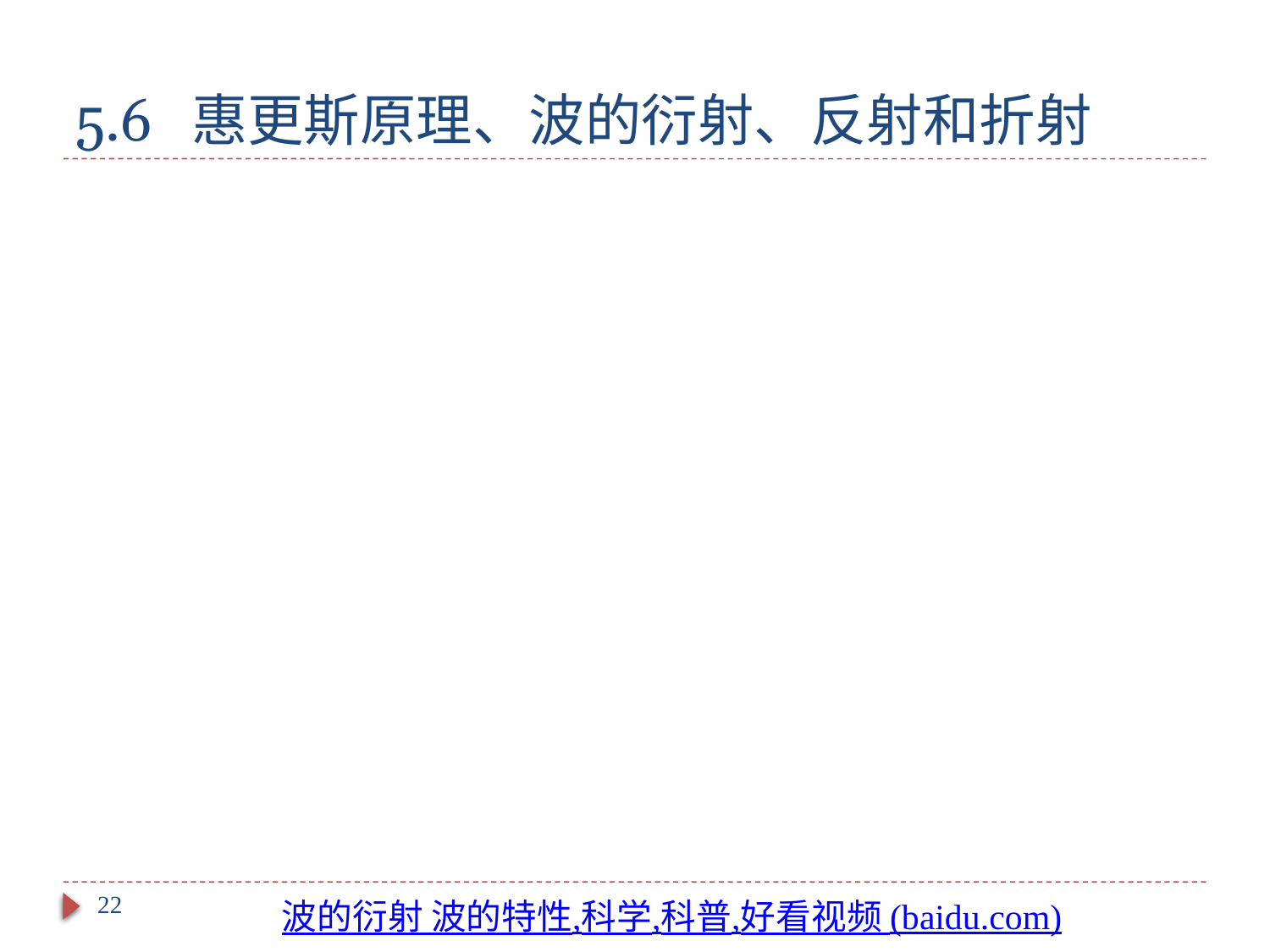

# 5.6  惠更斯原理、波的衍射、反射和折射
22
波的衍射 波的特性,科学,科普,好看视频 (baidu.com)